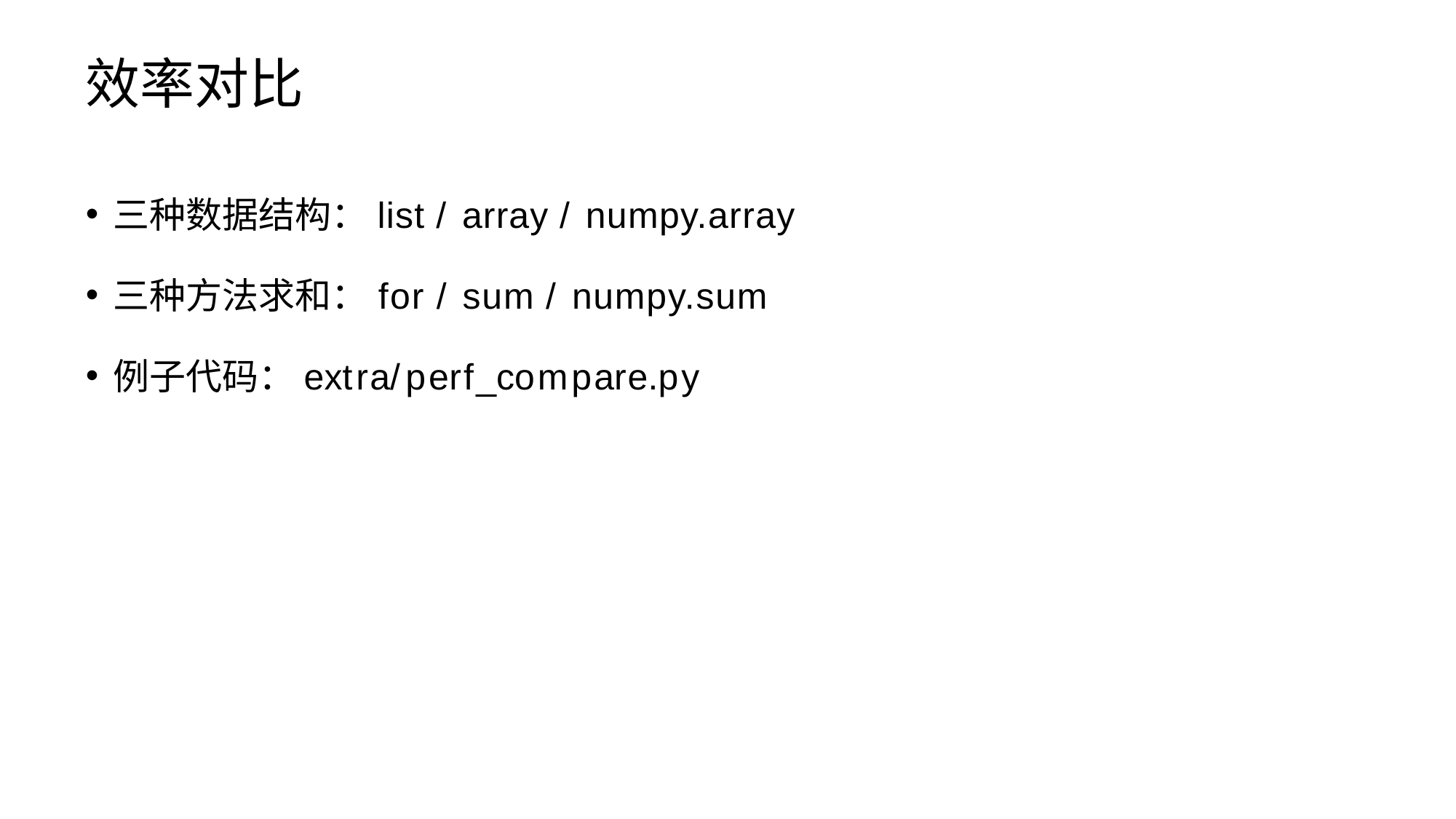

# 效率对比
三种数据结构：list / array / numpy.array
三种方法求和：for / sum / numpy.sum
例子代码：extra/perf_compare.py